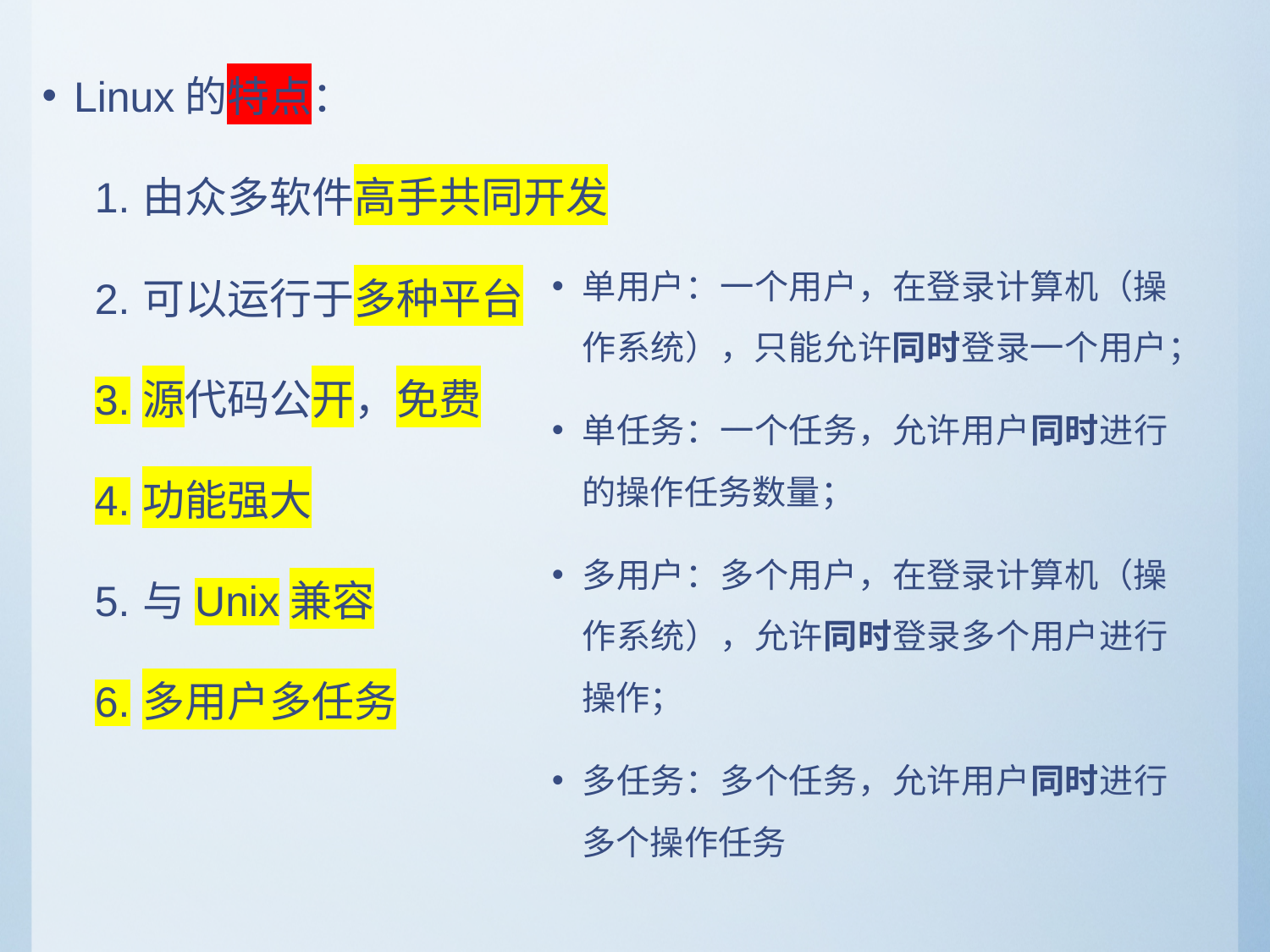

Linux的特点：
由众多软件高手共同开发
可以运行于多种平台
源代码公开，免费
功能强大
与Unix兼容
多用户多任务
单用户：一个用户，在登录计算机（操作系统），只能允许同时登录一个用户；
单任务：一个任务，允许用户同时进行的操作任务数量；
多用户：多个用户，在登录计算机（操作系统），允许同时登录多个用户进行操作；
多任务：多个任务，允许用户同时进行多个操作任务